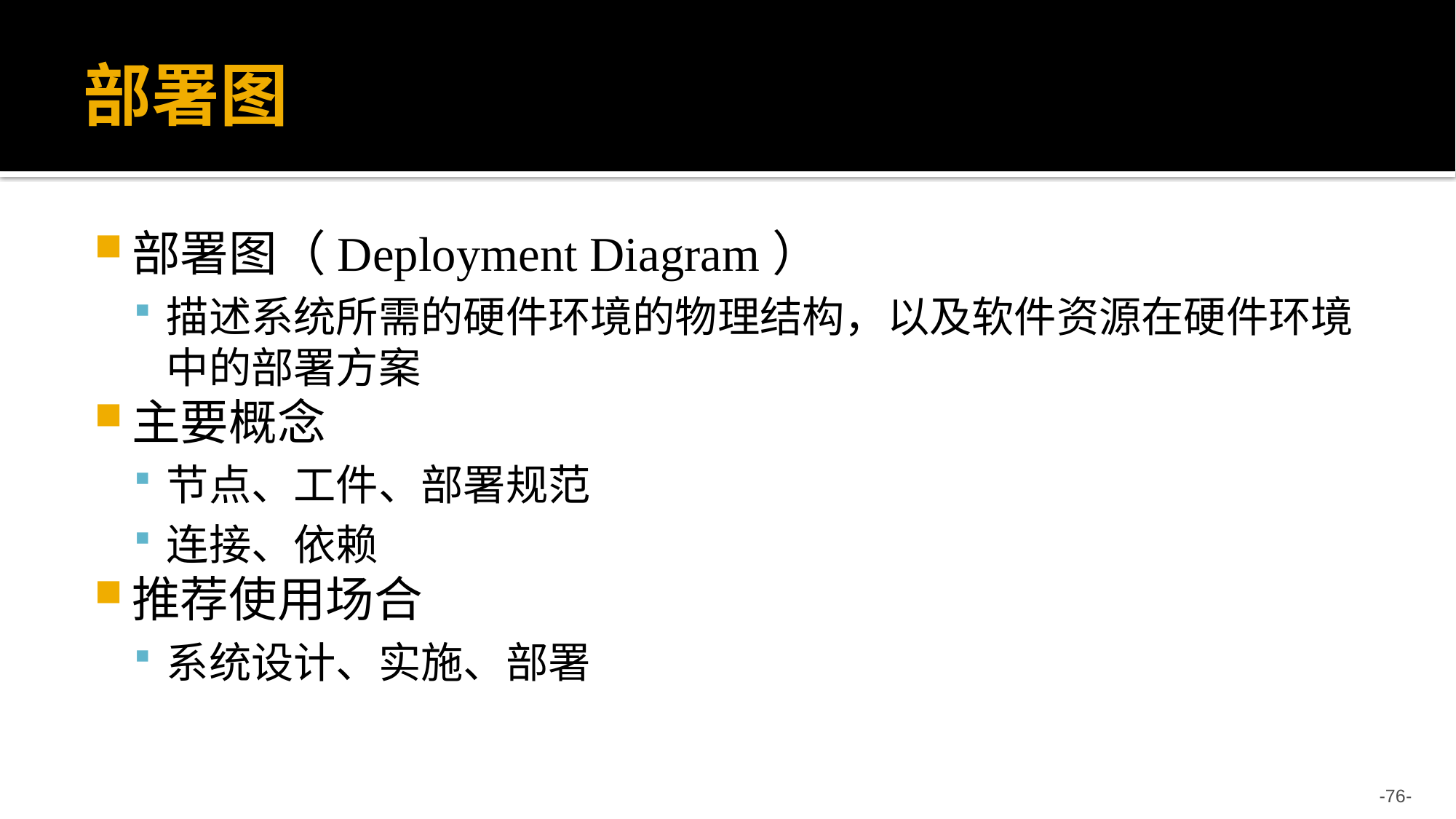

# 部署图
部署图（Deployment Diagram）
描述系统所需的硬件环境的物理结构，以及软件资源在硬件环境中的部署方案
主要概念
节点、工件、部署规范
连接、依赖
推荐使用场合
系统设计、实施、部署
-76-